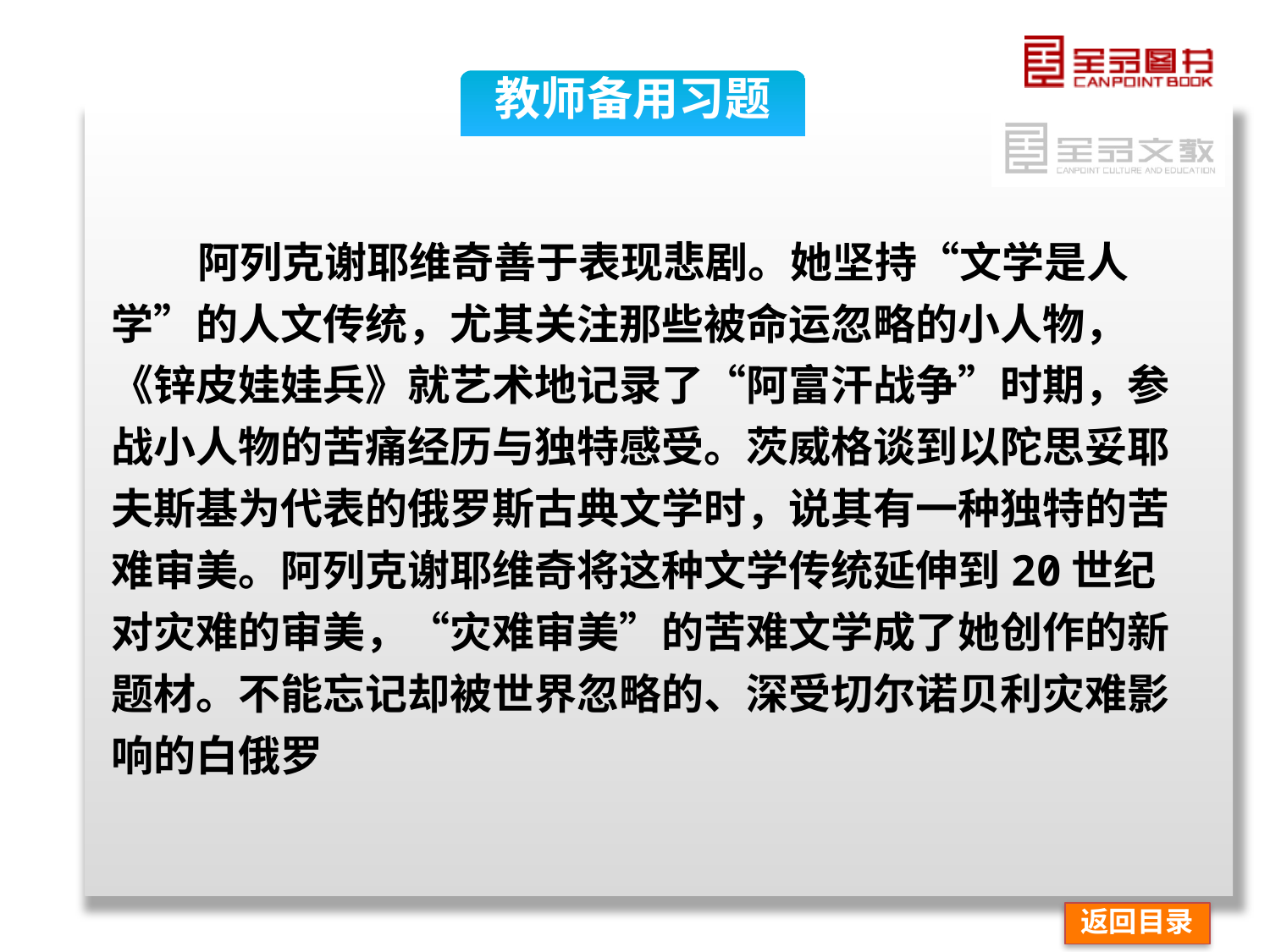

教师备用习题
阿列克谢耶维奇善于表现悲剧。她坚持“文学是人学”的人文传统，尤其关注那些被命运忽略的小人物，《锌皮娃娃兵》就艺术地记录了“阿富汗战争”时期，参战小人物的苦痛经历与独特感受。茨威格谈到以陀思妥耶夫斯基为代表的俄罗斯古典文学时，说其有一种独特的苦难审美。阿列克谢耶维奇将这种文学传统延伸到20世纪对灾难的审美，“灾难审美”的苦难文学成了她创作的新题材。不能忘记却被世界忽略的、深受切尔诺贝利灾难影响的白俄罗
返回目录